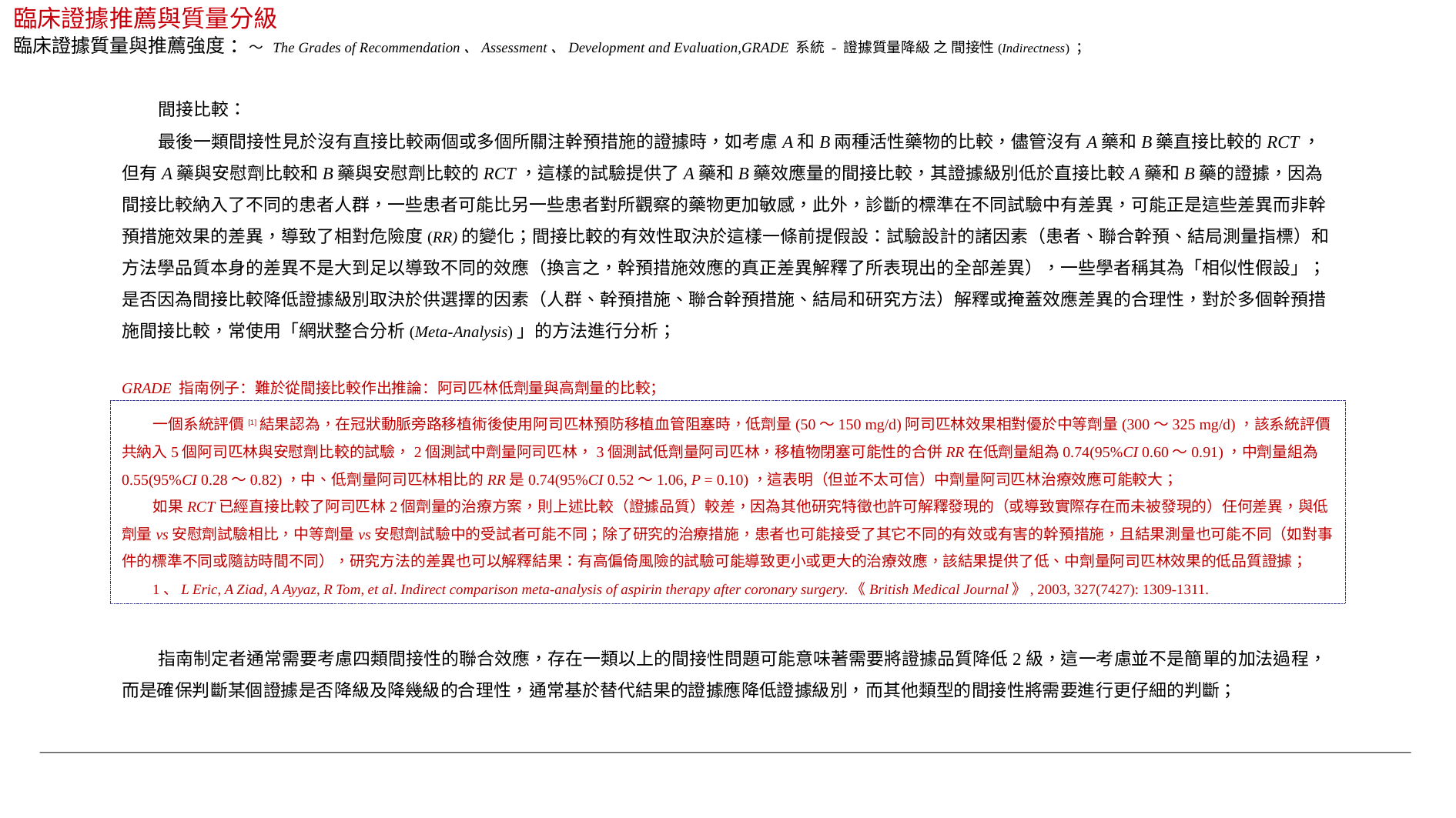

臨床證據推薦與質量分級
臨床證據質量與推薦強度 ：～ The Grades of Recommendation、Assessment、Development and Evaluation,GRADE 系統 - 證據質量降級 之 間接性(Indirectness) ；
        間接比較：
        最後一類間接性見於沒有直接比較兩個或多個所關注幹預措施的證據時，如考慮A和B兩種活性藥物的比較，儘管沒有A藥和B藥直接比較的RCT，但有A藥與安慰劑比較和B藥與安慰劑比較的RCT，這樣的試驗提供了A藥和B藥效應量的間接比較，其證據級別低於直接比較A藥和B藥的證據，因為間接比較納入了不同的患者人群，一些患者可能比另一些患者對所觀察的藥物更加敏感，此外，診斷的標準在不同試驗中有差異，可能正是這些差異而非幹預措施效果的差異，導致了相對危險度(RR)的變化；間接比較的有效性取決於這樣一條前提假設：試驗設計的諸因素（患者、聯合幹預、結局測量指標）和方法學品質本身的差異不是大到足以導致不同的效應（換言之，幹預措施效應的真正差異解釋了所表現出的全部差異），一些學者稱其為「相似性假設」；是否因為間接比較降低證據級別取決於供選擇的因素（人群、幹預措施、聯合幹預措施、結局和研究方法）解釋或掩蓋效應差異的合理性，對於多個幹預措施間接比較，常使用「網狀整合分析(Meta-Analysis)」的方法進行分析；
GRADE 指南例子：難於從間接比較作出推論：阿司匹林低劑量與高劑量的比較；
        一個系統評價[1]結果認為，在冠狀動脈旁路移植術後使用阿司匹林預防移植血管阻塞時，低劑量(50～150 mg/d)阿司匹林效果相對優於中等劑量(300～325 mg/d)，該系統評價共納入5個阿司匹林與安慰劑比較的試驗，2個測試中劑量阿司匹林，3個測試低劑量阿司匹林，移植物閉塞可能性的合併RR在低劑量組為0.74(95%CI 0.60～0.91)，中劑量組為0.55(95%CI 0.28～0.82)，中、低劑量阿司匹林相比的RR是0.74(95%CI 0.52～1.06, P = 0.10)，這表明（但並不太可信）中劑量阿司匹林治療效應可能較大；
        如果RCT已經直接比較了阿司匹林2個劑量的治療方案，則上述比較（證據品質）較差，因為其他研究特徵也許可解釋發現的（或導致實際存在而未被發現的）任何差異，與低劑量vs安慰劑試驗相比，中等劑量vs安慰劑試驗中的受試者可能不同；除了研究的治療措施，患者也可能接受了其它不同的有效或有害的幹預措施，且結果測量也可能不同（如對事件的標準不同或隨訪時間不同），研究方法的差異也可以解釋結果：有高偏倚風險的試驗可能導致更小或更大的治療效應，該結果提供了低、中劑量阿司匹林效果的低品質證據；
        1、L Eric, A Ziad, A Ayyaz, R Tom, et al. Indirect comparison meta-analysis of aspirin therapy after coronary surgery.《British Medical Journal》, 2003, 327(7427): 1309-1311.
        指南制定者通常需要考慮四類間接性的聯合效應，存在一類以上的間接性問題可能意味著需要將證據品質降低2級，這一考慮並不是簡單的加法過程，而是確保判斷某個證據是否降級及降幾級的合理性，通常基於替代結果的證據應降低證據級別，而其他類型的間接性將需要進行更仔細的判斷；